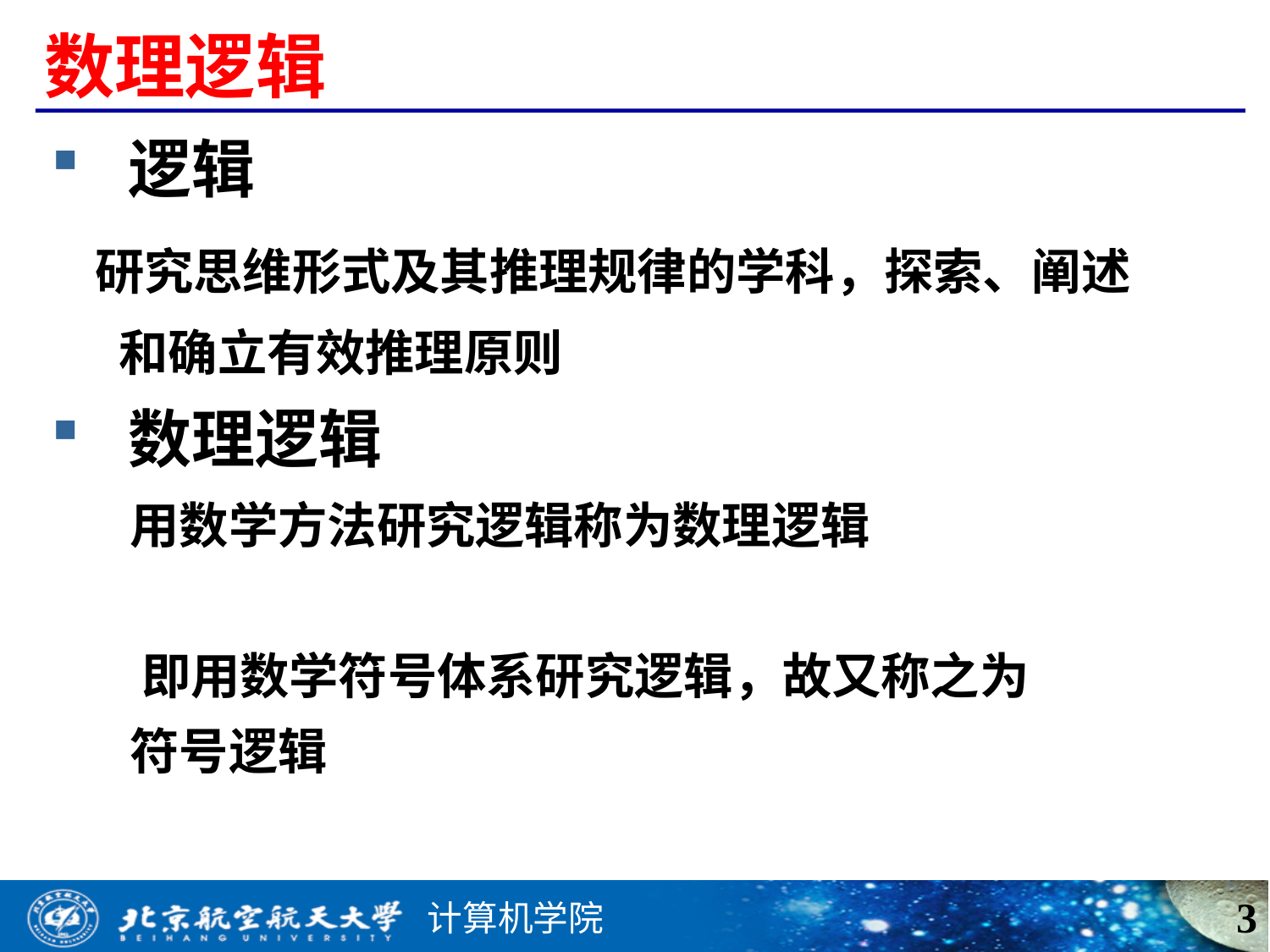

# 数理逻辑
 逻辑
  研究思维形式及其推理规律的学科，探索、阐述
     和确立有效推理原则
 数理逻辑
      用数学方法研究逻辑称为数理逻辑

       即用数学符号体系研究逻辑，故又称之为
      符号逻辑